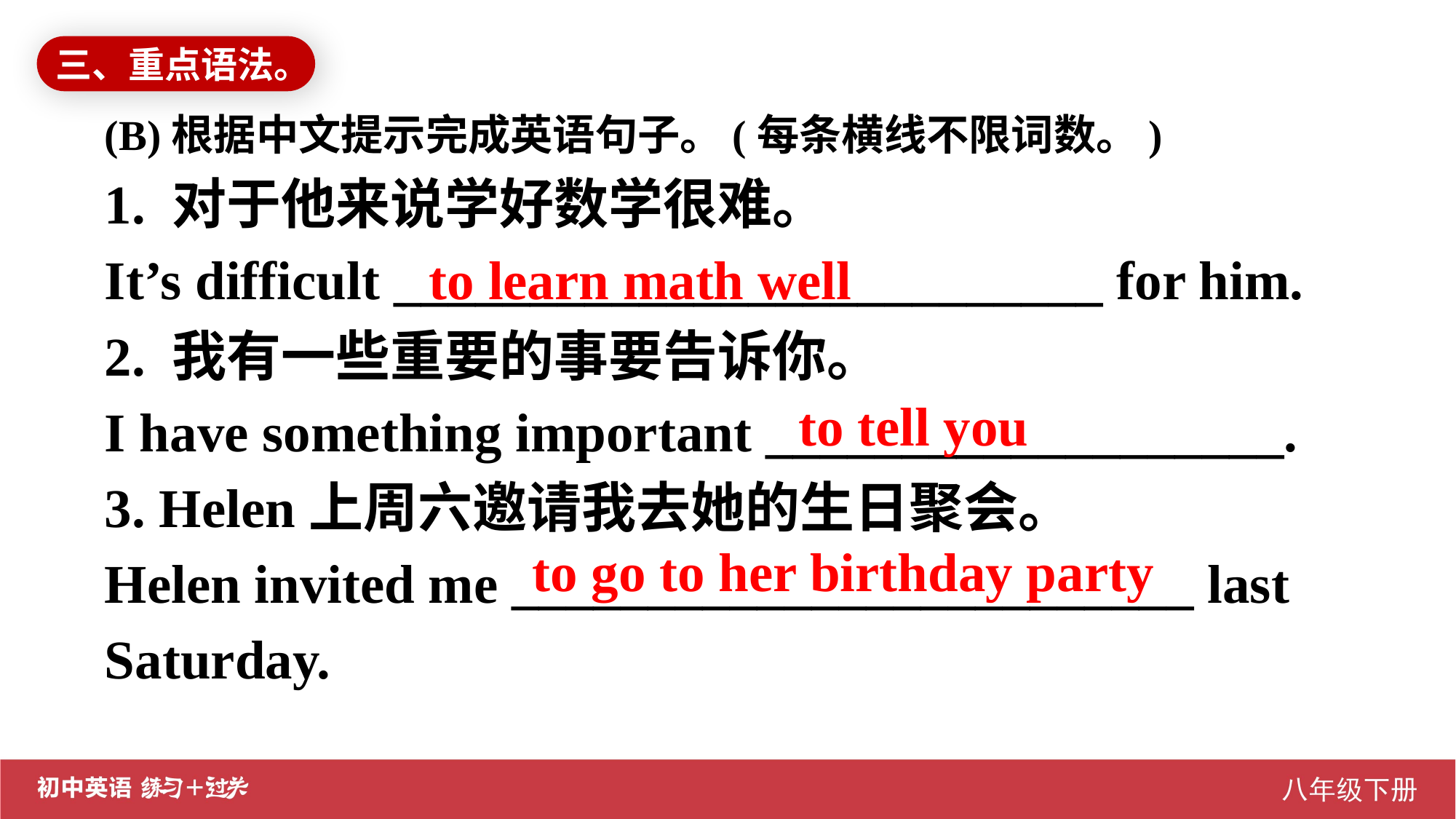

三、重点语法。
(B)根据中文提示完成英语句子。(每条横线不限词数。)
1. 对于他来说学好数学很难。
It’s difficult __________________________ for him.
2. 我有一些重要的事要告诉你。
I have something important ___________________.
3. Helen上周六邀请我去她的生日聚会。
Helen invited me _________________________ last Saturday.

to learn math well
to tell you
to go to her birthday party